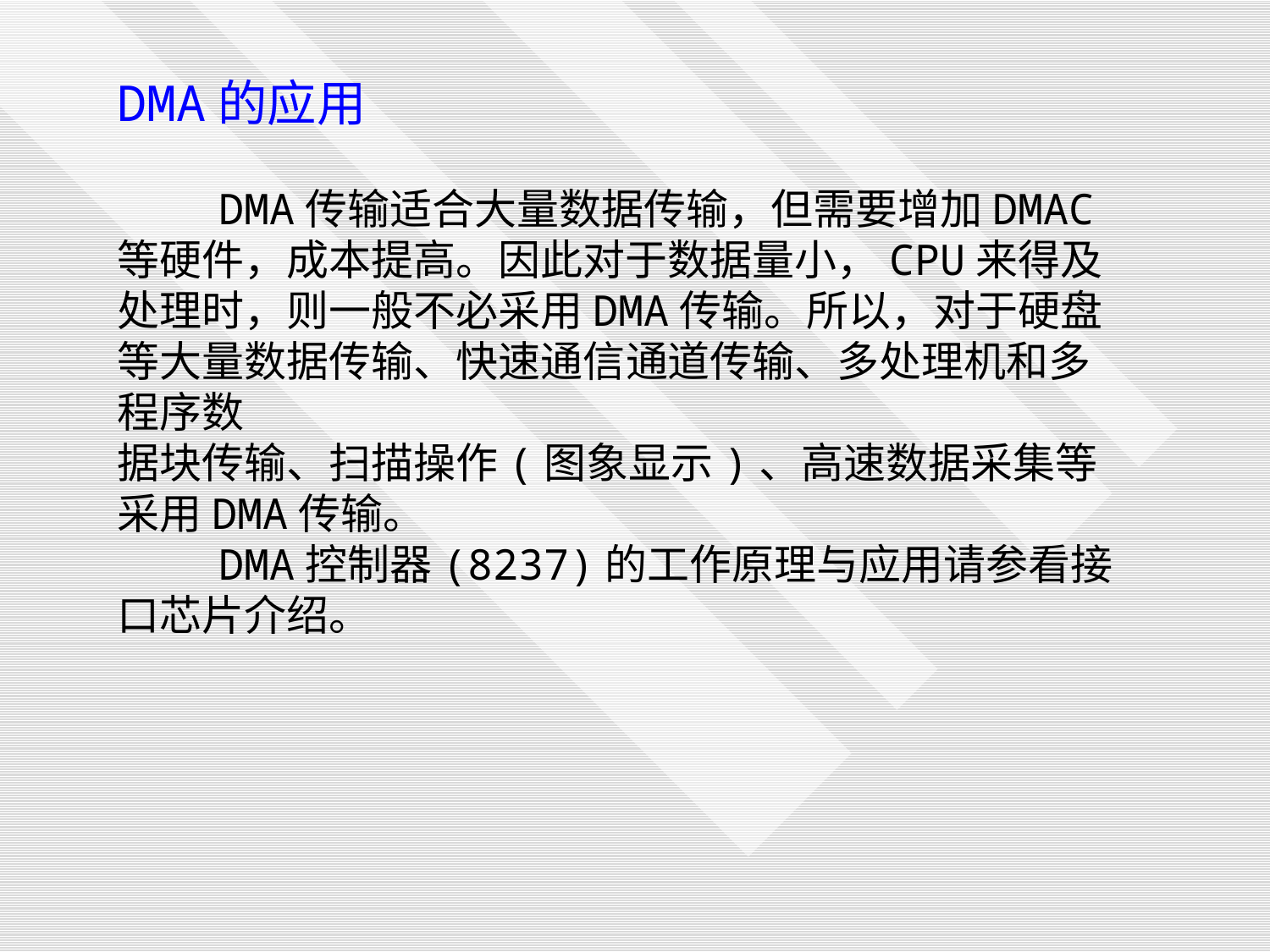

DMA的应用

    DMA传输适合大量数据传输，但需要增加DMAC等硬件，成本提高。因此对于数据量小，CPU来得及处理时，则一般不必采用DMA传输。所以，对于硬盘等大量数据传输、快速通信通道传输、多处理机和多程序数
据块传输、扫描操作(图象显示)、高速数据采集等采用DMA传输。
    DMA控制器(8237)的工作原理与应用请参看接口芯片介绍。